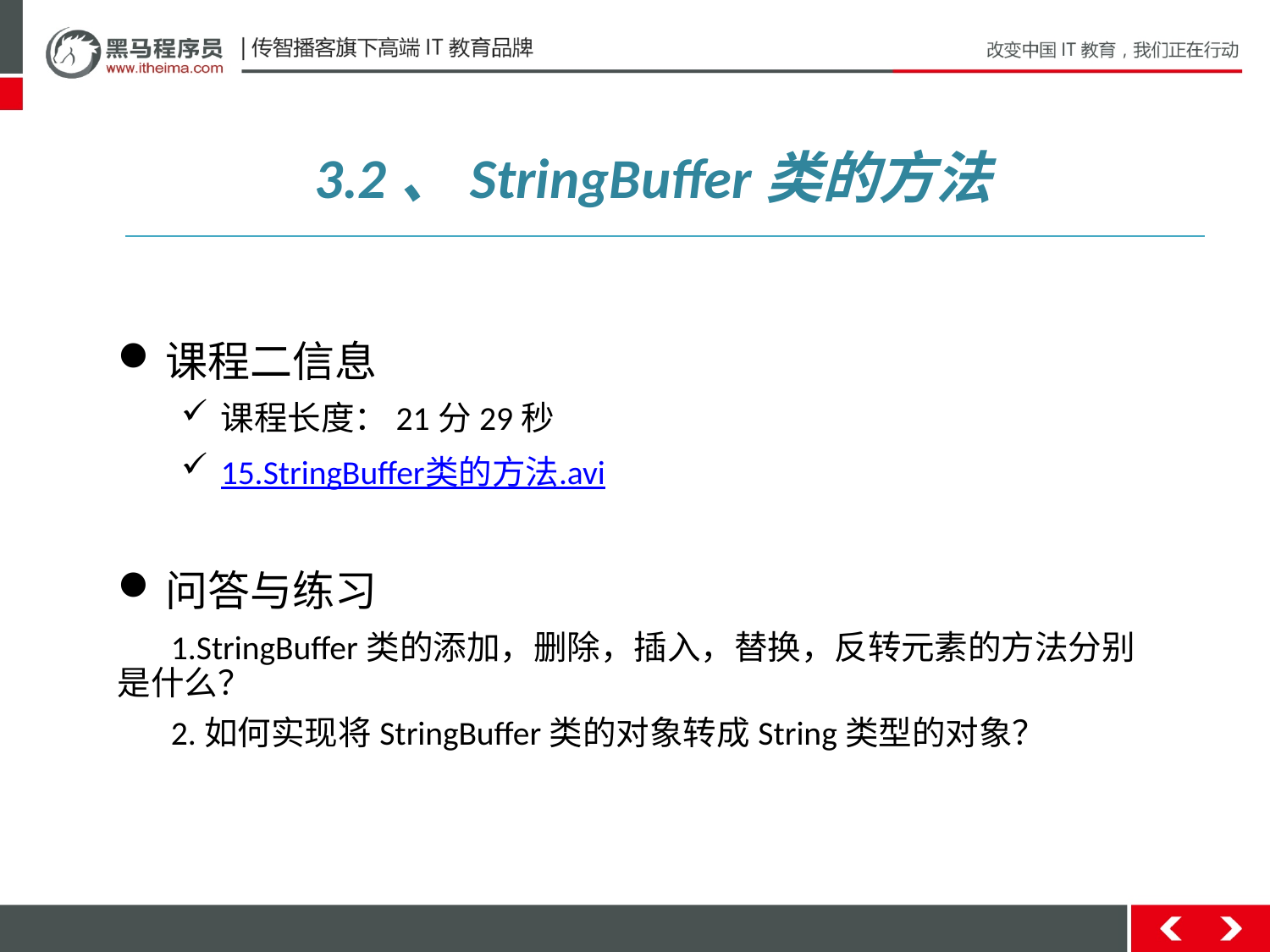

3.2、StringBuffer类的方法

课程二信息
课程长度：21分29秒
15.StringBuffer类的方法.avi

问答与练习
       1.StringBuffer类的添加，删除，插入，替换，反转元素的方法分别是什么？
       2.如何实现将StringBuffer类的对象转成String类型的对象？